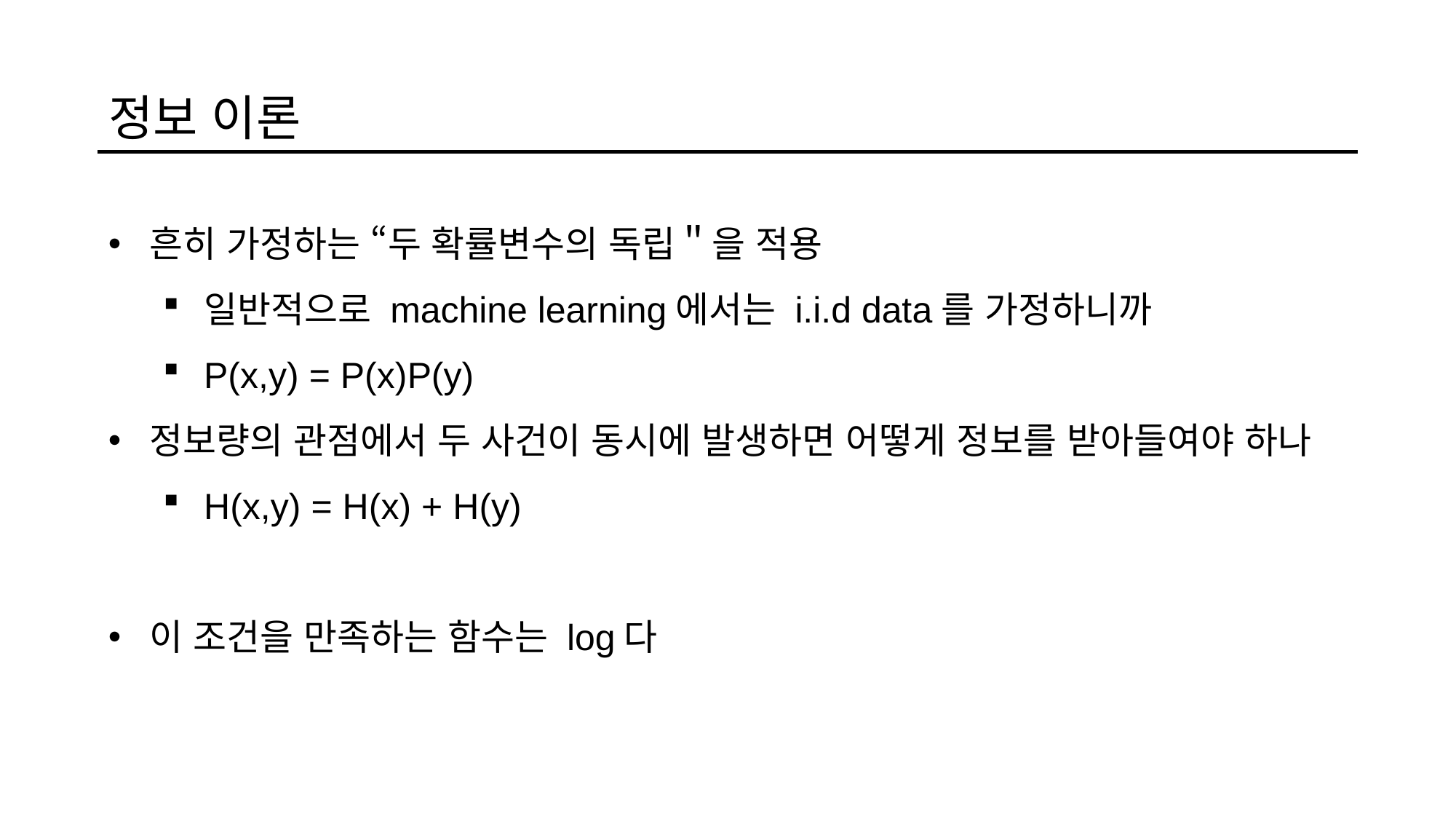

정보 이론
흔히 가정하는 “두 확률변수의 독립＂을 적용
일반적으로 machine learning에서는 i.i.d data를 가정하니까
P(x,y) = P(x)P(y)
정보량의 관점에서 두 사건이 동시에 발생하면 어떻게 정보를 받아들여야 하나
H(x,y) = H(x) + H(y)

이 조건을 만족하는 함수는 log다